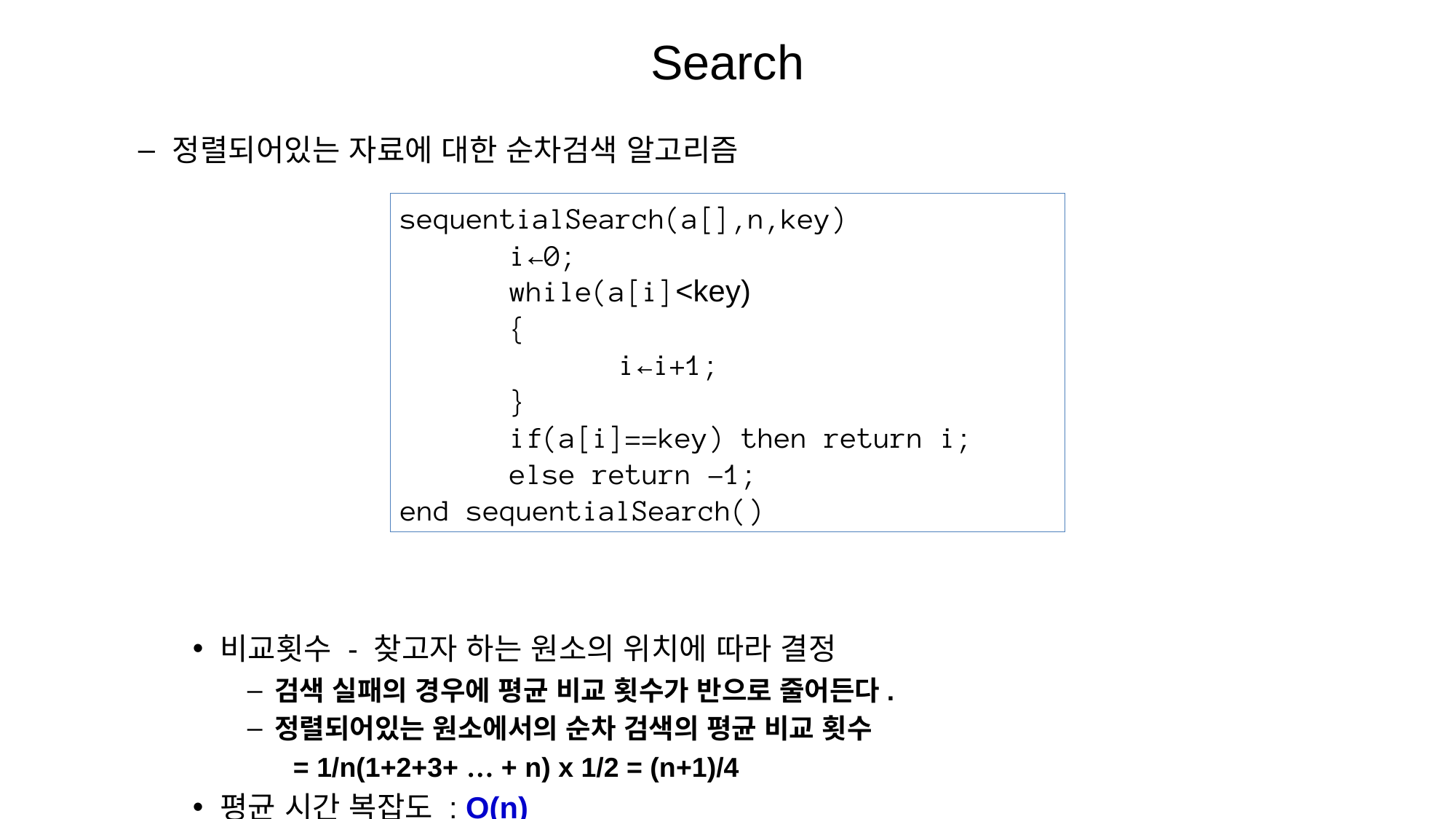

# Search
정렬되어있는 자료에 대한 순차검색 알고리즘

비교횟수 - 찾고자 하는 원소의 위치에 따라 결정
검색 실패의 경우에 평균 비교 횟수가 반으로 줄어든다.
정렬되어있는 원소에서의 순차 검색의 평균 비교 횟수
      = 1/n(1+2+3+ … + n) x 1/2 = (n+1)/4
평균 시간 복잡도 : O(n)
sequentialSearch(a[],n,key)
	i←0;
	while(a[i]<key)
	{
		i←i+1;
	}
	if(a[i]==key) then return i;
	else return -1;
end sequentialSearch()